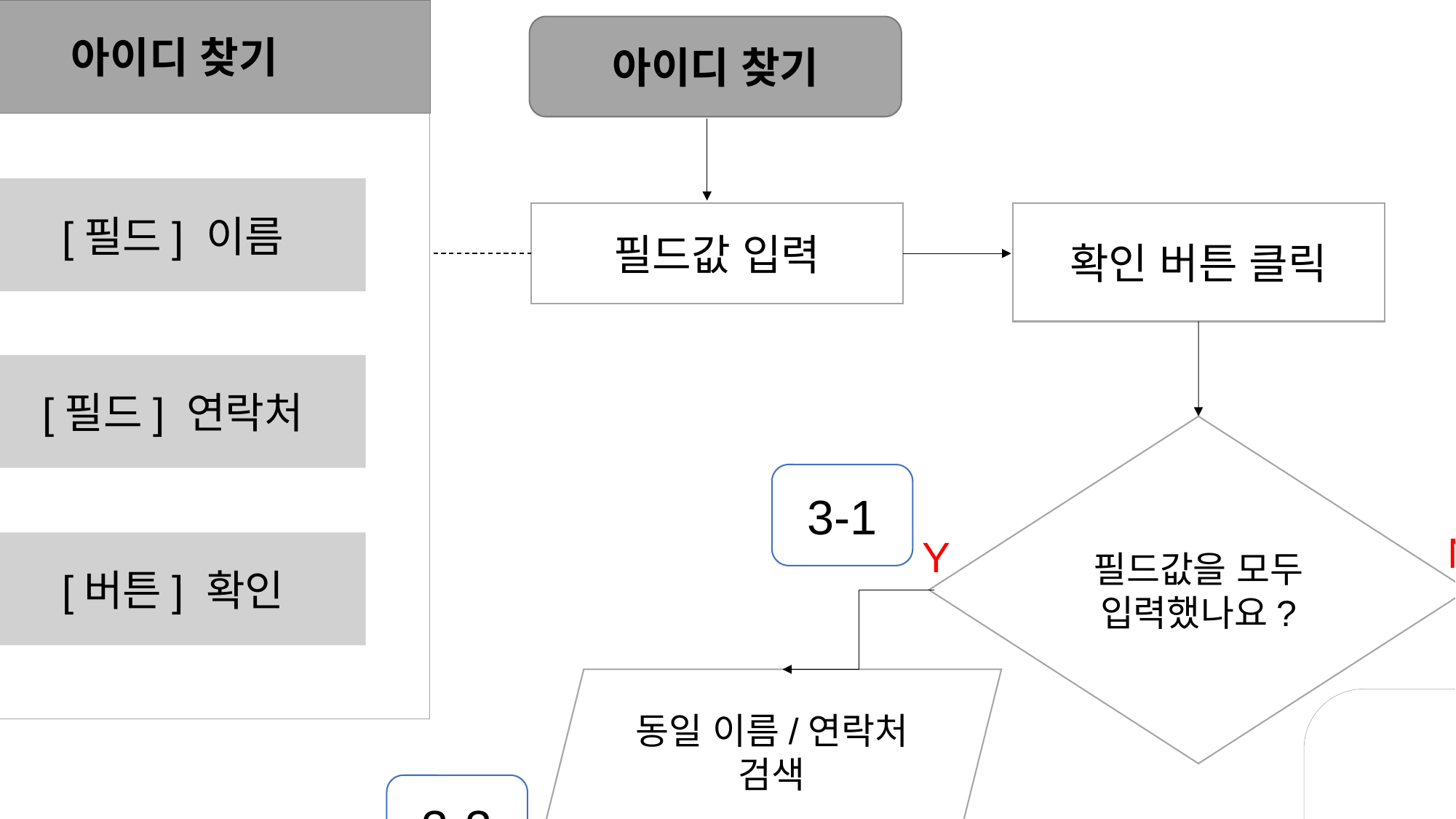

아이디 찾기

[필드] 이름
[필드] 연락처
[버튼] 확인
아이디 찾기
필드값 입력
확인 버튼 클릭
N
필드값을 모두 입력했나요?
3-1
3-2
N
Y
동일 이름/연락처 검색

이 입력란을 작성하세요.
!
3-3
User DB
일치하는 정보가 있나요?
3-4
3-5
N
Y
‘찾으시는 아이디는 000입니다.’ 출력
‘일치하는 정보가 없습니다.’ 출력